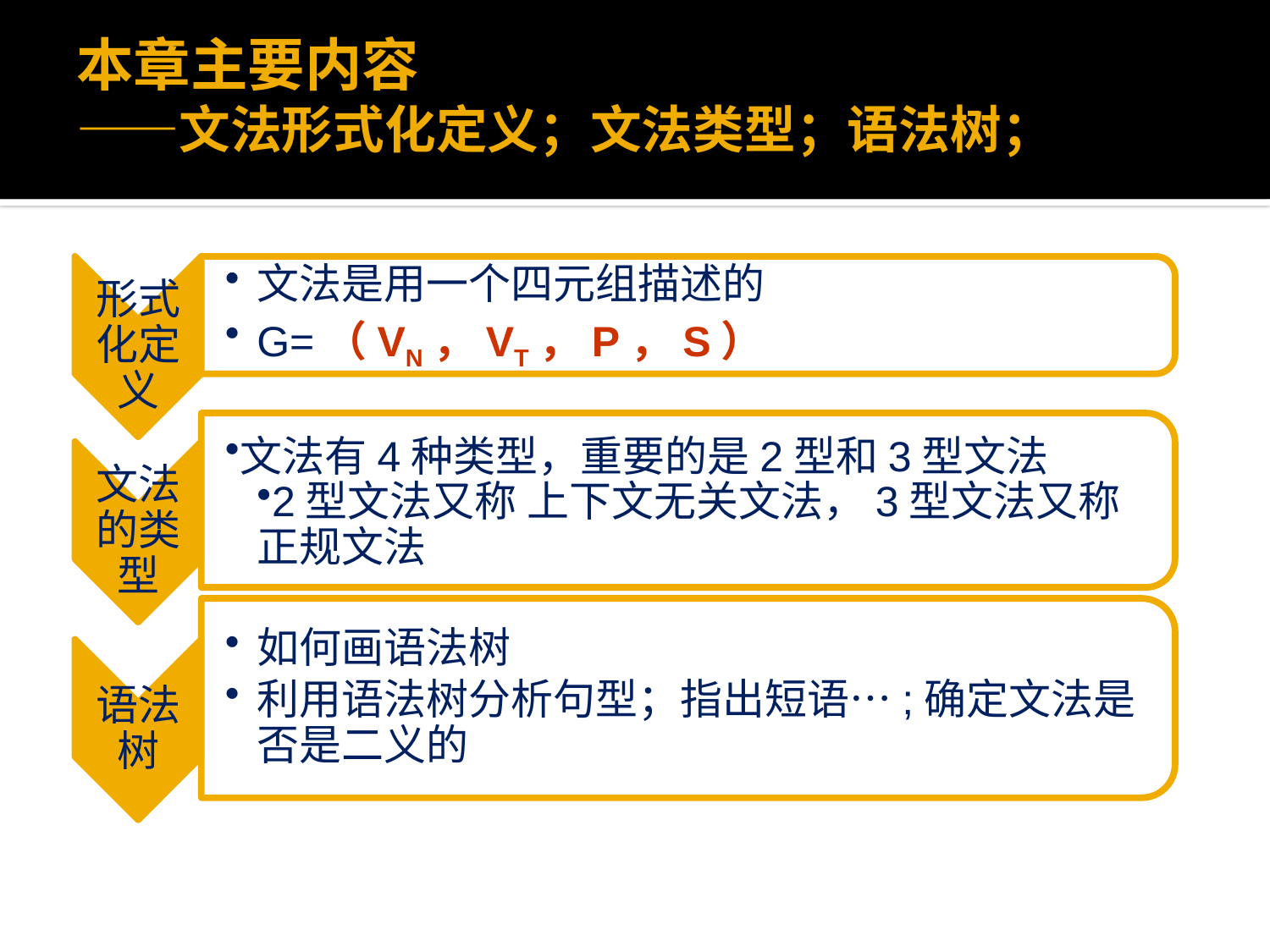

# 本章主要内容 ——文法形式化定义；文法类型；语法树；
形式化定义
文法是用一个四元组描述的
G=（VN，VT，P，S）
文法的类型
文法有4种类型，重要的是2型和3型文法
2型文法又称 上下文无关文法，3型文法又称 正规文法
语法树
如何画语法树
利用语法树分析句型；指出短语…;确定文法是否是二义的